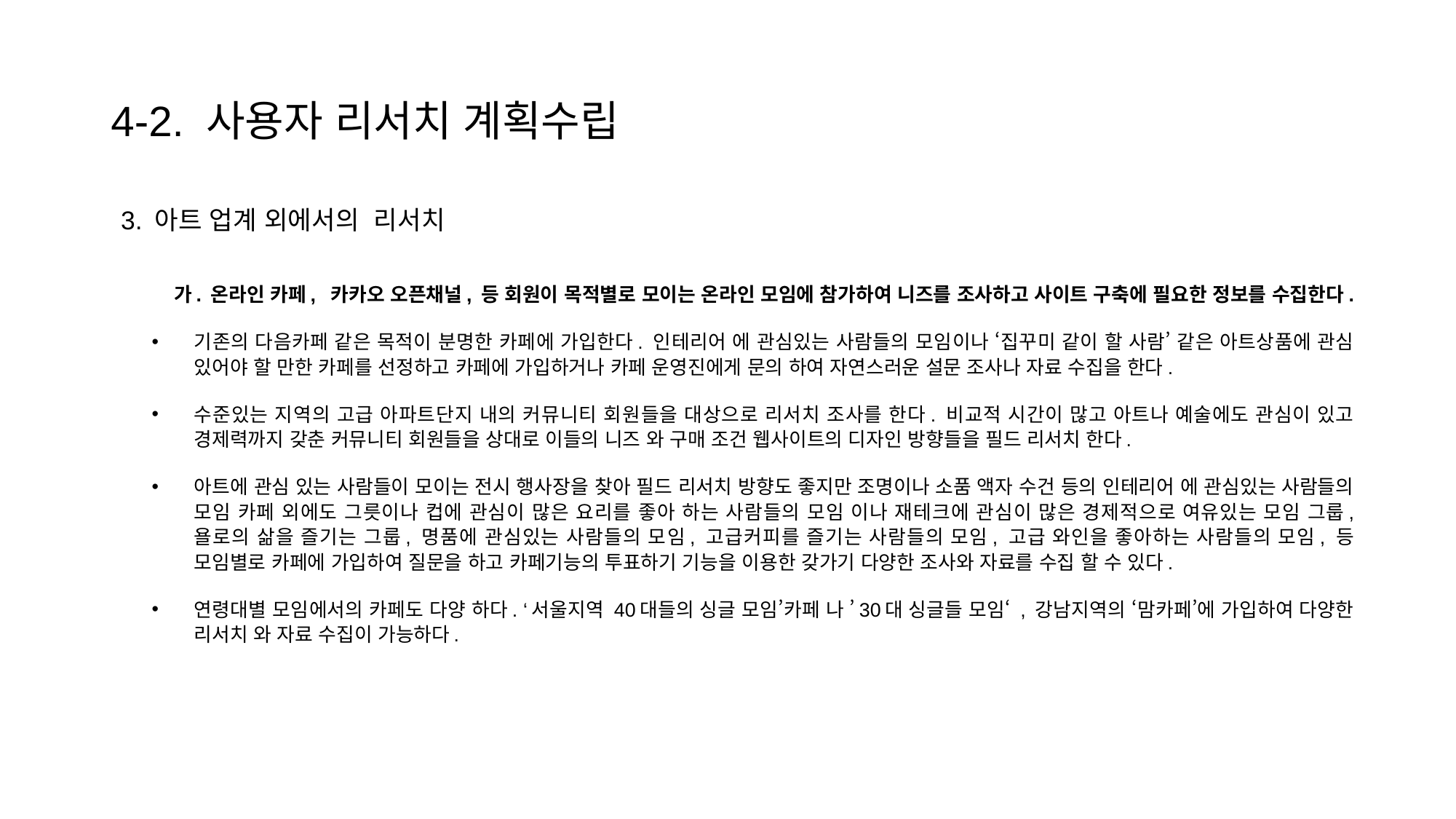

# 4-2. 사용자 리서치 계획수립
3. 아트 업계 외에서의  리서치

         가. 온라인 카페,  카카오 오픈채널, 등 회원이 목적별로 모이는 온라인 모임에 참가하여 니즈를 조사하고 사이트 구축에 필요한 정보를 수집한다.
기존의 다음카페 같은 목적이 분명한 카페에 가입한다. 인테리어 에 관심있는 사람들의 모임이나 ‘집꾸미 같이 할 사람’ 같은 아트상품에 관심 있어야 할 만한 카페를 선정하고 카페에 가입하거나 카페 운영진에게 문의 하여 자연스러운 설문 조사나 자료 수집을 한다.
수준있는 지역의 고급 아파트단지 내의 커뮤니티 회원들을 대상으로 리서치 조사를 한다. 비교적 시간이 많고 아트나 예술에도 관심이 있고 경제력까지 갖춘 커뮤니티 회원들을 상대로 이들의 니즈 와 구매 조건 웹사이트의 디자인 방향들을 필드 리서치 한다.
아트에 관심 있는 사람들이 모이는 전시 행사장을 찾아 필드 리서치 방향도 좋지만 조명이나 소품 액자 수건 등의 인테리어 에 관심있는 사람들의 모임 카페 외에도 그릇이나 컵에 관심이 많은 요리를 좋아 하는 사람들의 모임 이나 재테크에 관심이 많은 경제적으로 여유있는 모임 그룹, 욜로의 삶을 즐기는 그룹, 명품에 관심있는 사람들의 모임, 고급커피를 즐기는 사람들의 모임, 고급 와인을 좋아하는 사람들의 모임, 등 모임별로 카페에 가입하여 질문을 하고 카페기능의 투표하기 기능을 이용한 갖가기 다양한 조사와 자료를 수집 할 수 있다.
연령대별 모임에서의 카페도 다양 하다. ‘서울지역 40대들의 싱글 모임’카페 나 ’30대 싱글들 모임‘ , 강남지역의 ‘맘카페’에 가입하여 다양한 리서치 와 자료 수집이 가능하다.